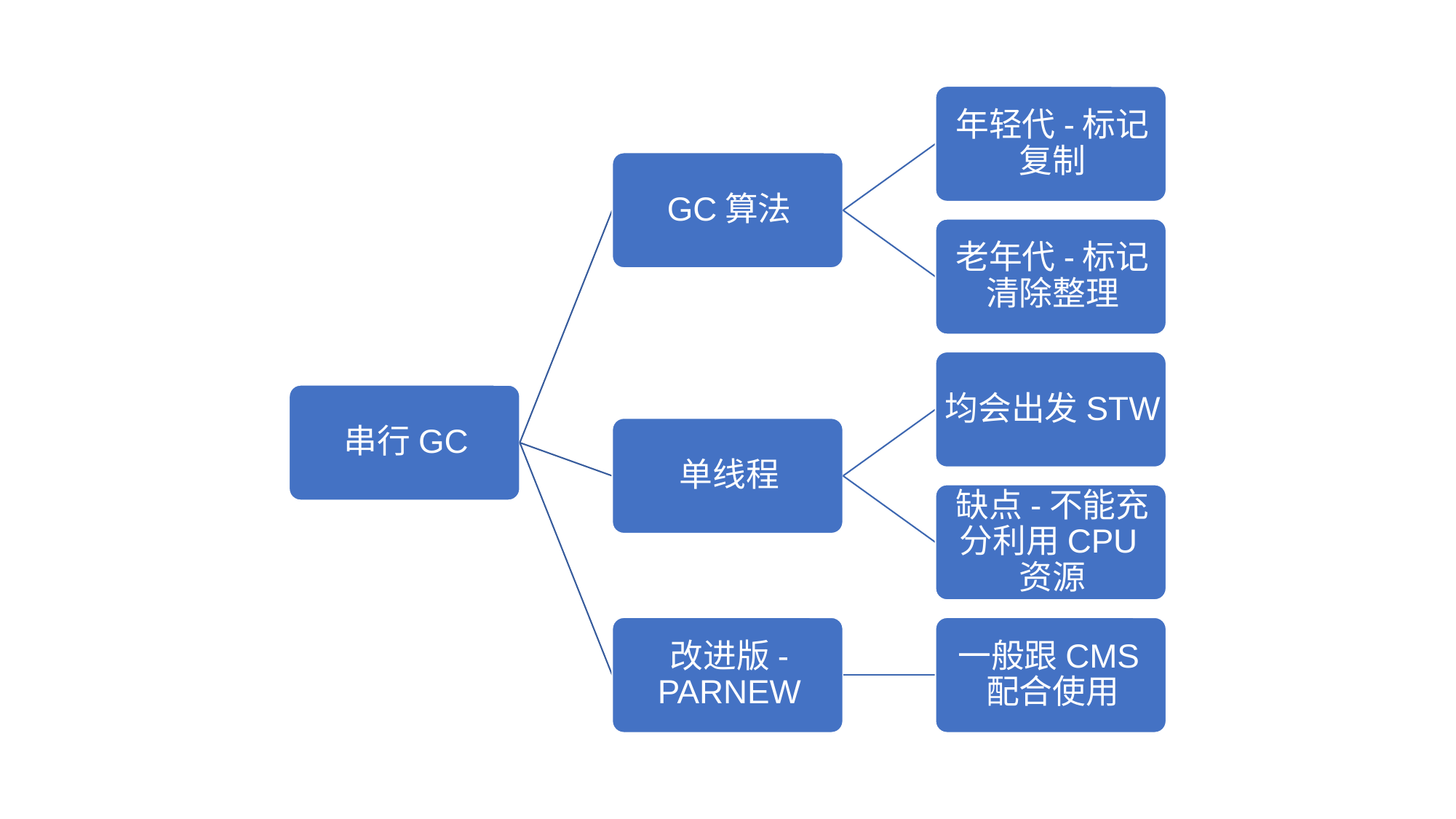

串行GC

GC算法

年轻代-标记复制

老年代-标记清除整理

单线程

均会出发STW

缺点-不能充分利用CPU资源

改进版-PARNEW

一般跟CMS配合使用